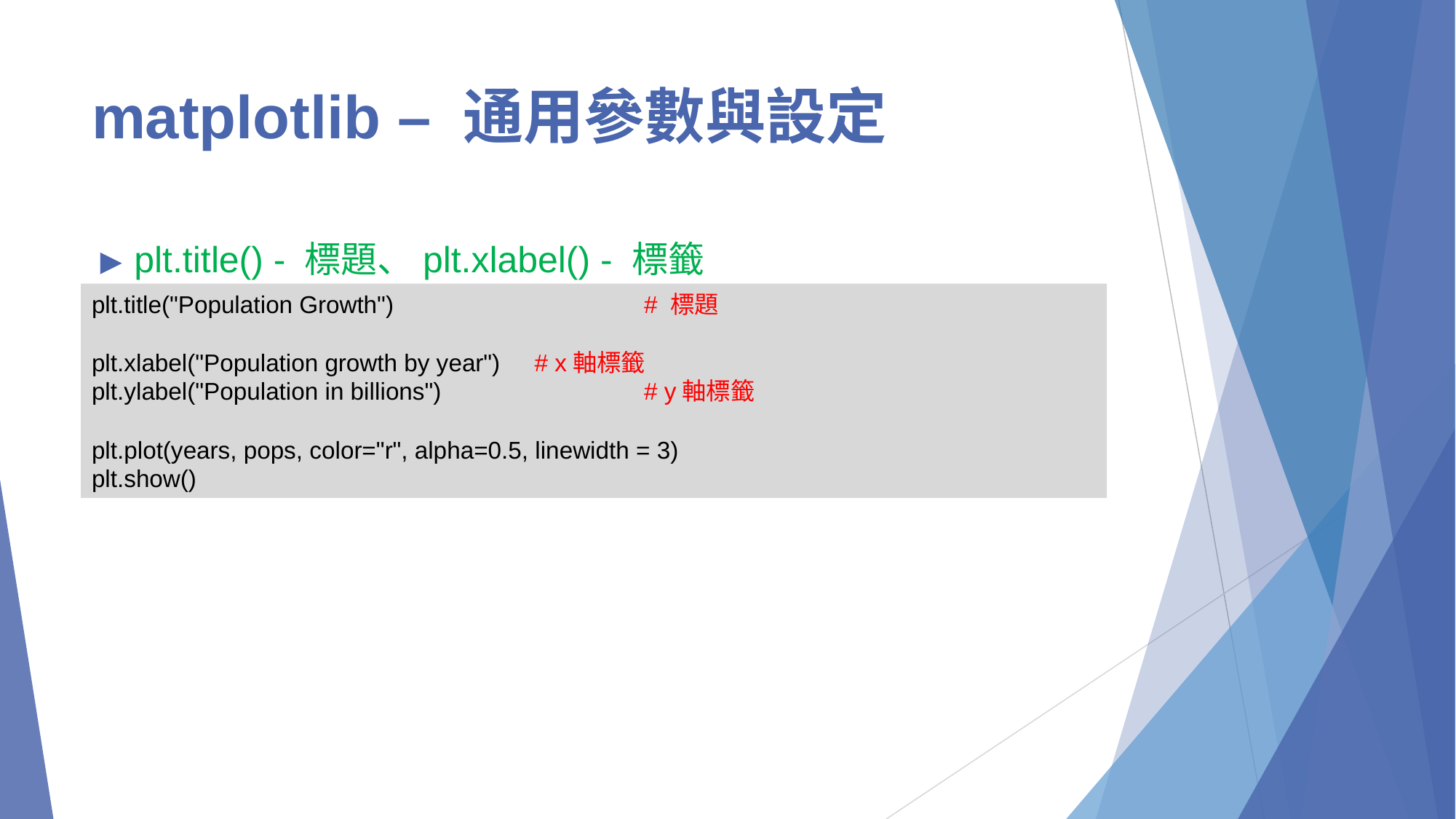

# matplotlib – 通用參數與設定
plt.title() - 標題、plt.xlabel() - 標籤
plt.title("Population Growth") 			 # 標題

plt.xlabel("Population growth by year")     # x軸標籤
plt.ylabel("Population in billions") 		 # y軸標籤

plt.plot(years, pops, color="r", alpha=0.5, linewidth = 3)
plt.show()